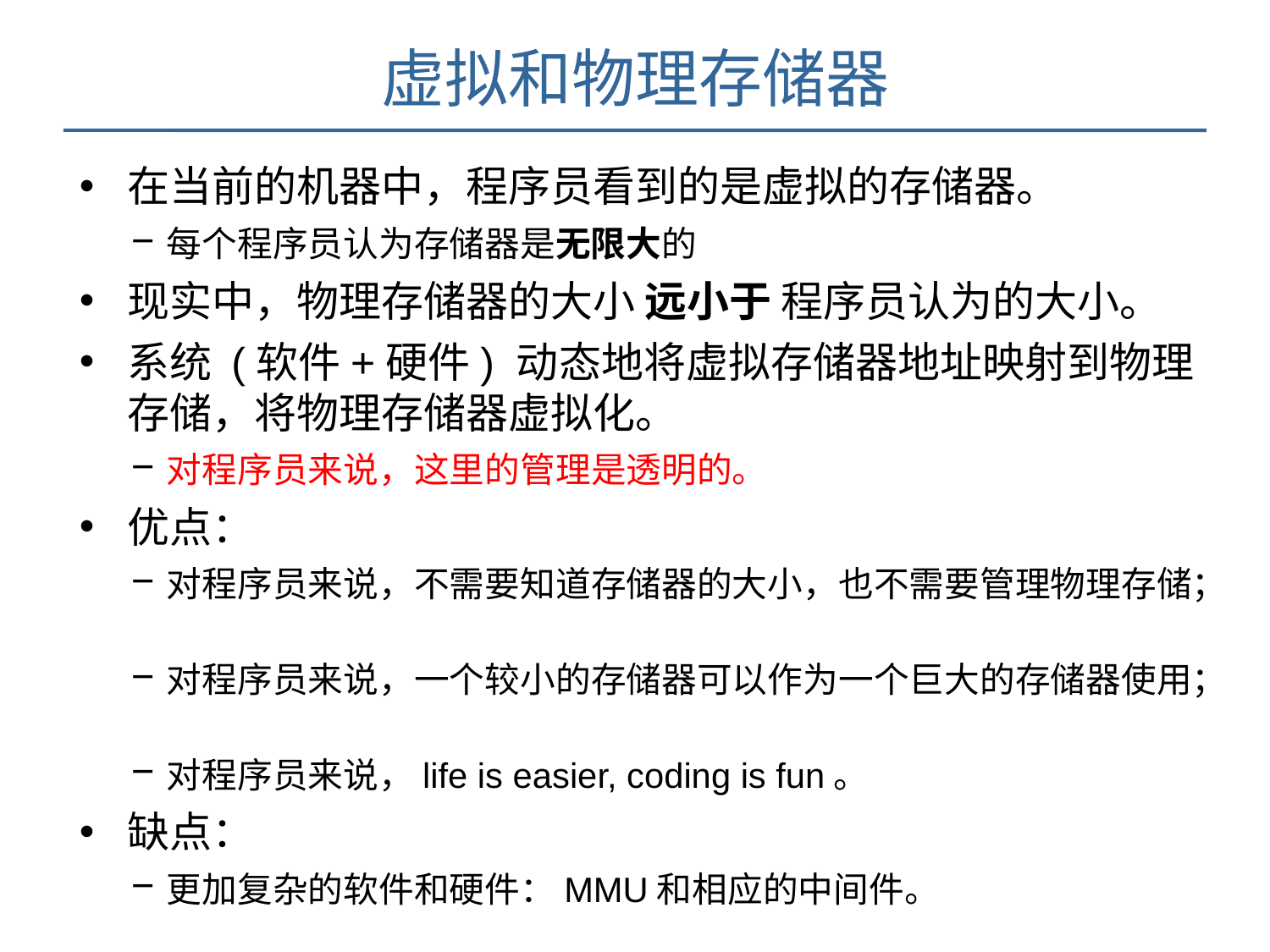

# 虚拟和物理存储器
在当前的机器中，程序员看到的是虚拟的存储器。
每个程序员认为存储器是无限大的
现实中，物理存储器的大小 远小于 程序员认为的大小。
系统 (软件+硬件) 动态地将虚拟存储器地址映射到物理存储，将物理存储器虚拟化。
对程序员来说，这里的管理是透明的。
优点：
对程序员来说，不需要知道存储器的大小，也不需要管理物理存储；
对程序员来说，一个较小的存储器可以作为一个巨大的存储器使用；
对程序员来说，life is easier, coding is fun。
缺点：
更加复杂的软件和硬件：MMU和相应的中间件。